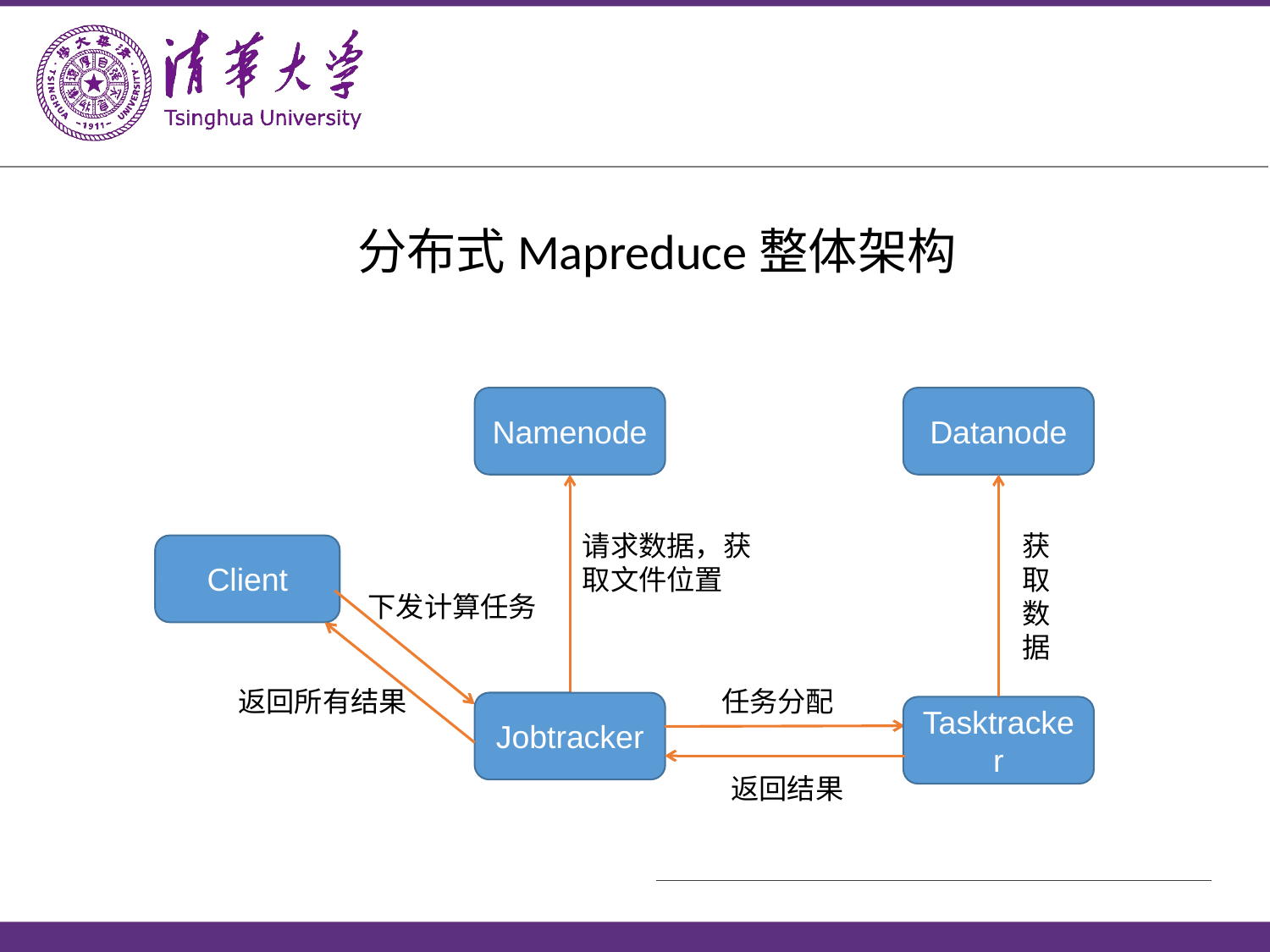

分布式Mapreduce整体架构
Namenode
Datanode
请求数据，获取文件位置
获取数据
Client
下发计算任务
返回所有结果
任务分配
Jobtracker
Tasktracker
返回结果